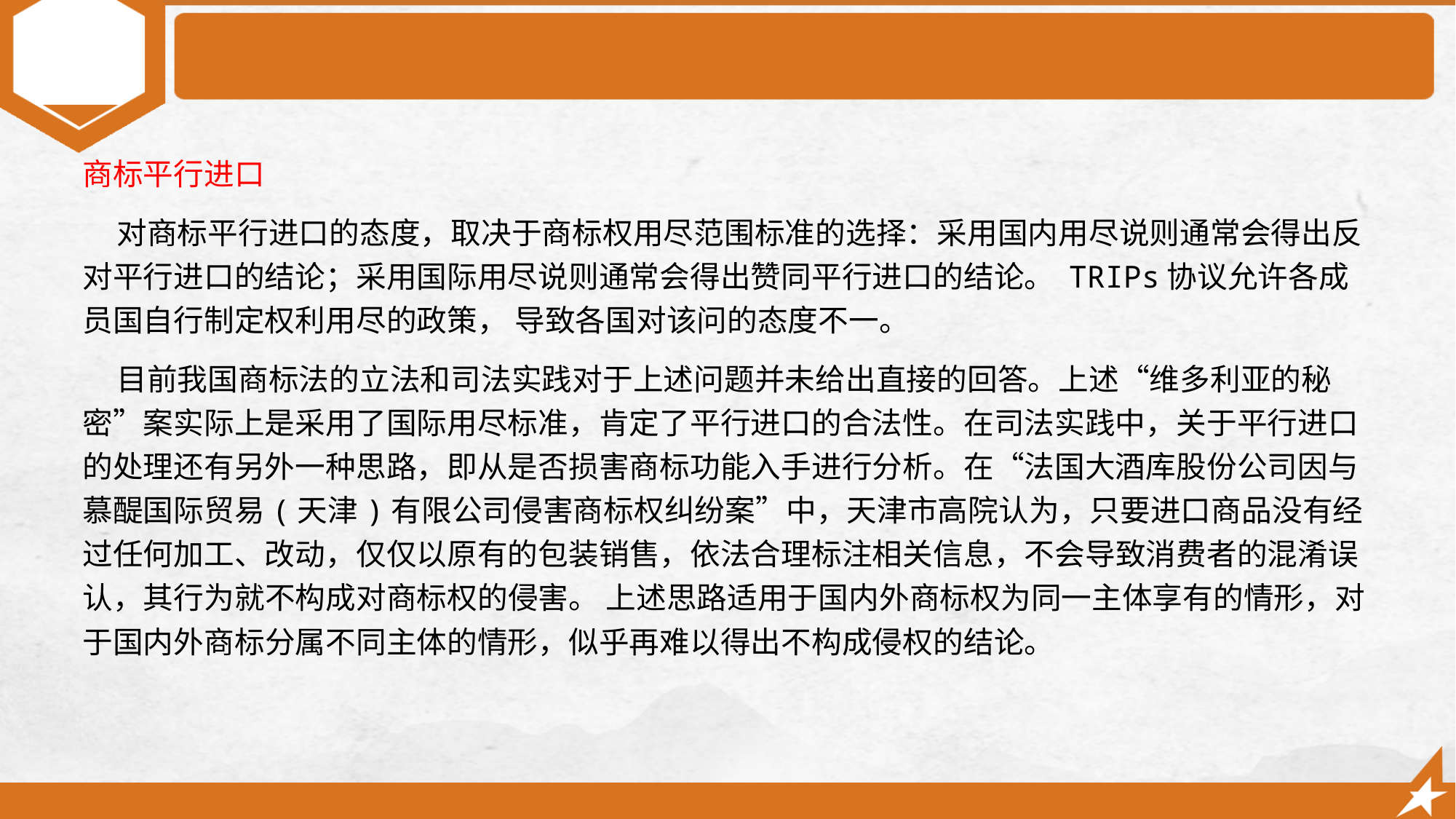

商标平行进口
    对商标平行进口的态度，取决于商标权用尽范围标准的选择：采用国内用尽说则通常会得出反对平行进口的结论；采用国际用尽说则通常会得出赞同平行进口的结论。 TRIPs协议允许各成员国自行制定权利用尽的政策， 导致各国对该问的态度不一。
    目前我国商标法的立法和司法实践对于上述问题并未给出直接的回答。上述“维多利亚的秘密”案实际上是采用了国际用尽标准，肯定了平行进口的合法性。在司法实践中，关于平行进口的处理还有另外一种思路，即从是否损害商标功能入手进行分析。在“法国大酒库股份公司因与慕醍国际贸易(天津)有限公司侵害商标权纠纷案”中，天津市高院认为，只要进口商品没有经过任何加工、改动，仅仅以原有的包装销售，依法合理标注相关信息，不会导致消费者的混淆误认，其行为就不构成对商标权的侵害。 上述思路适用于国内外商标权为同一主体享有的情形，对于国内外商标分属不同主体的情形，似乎再难以得出不构成侵权的结论。